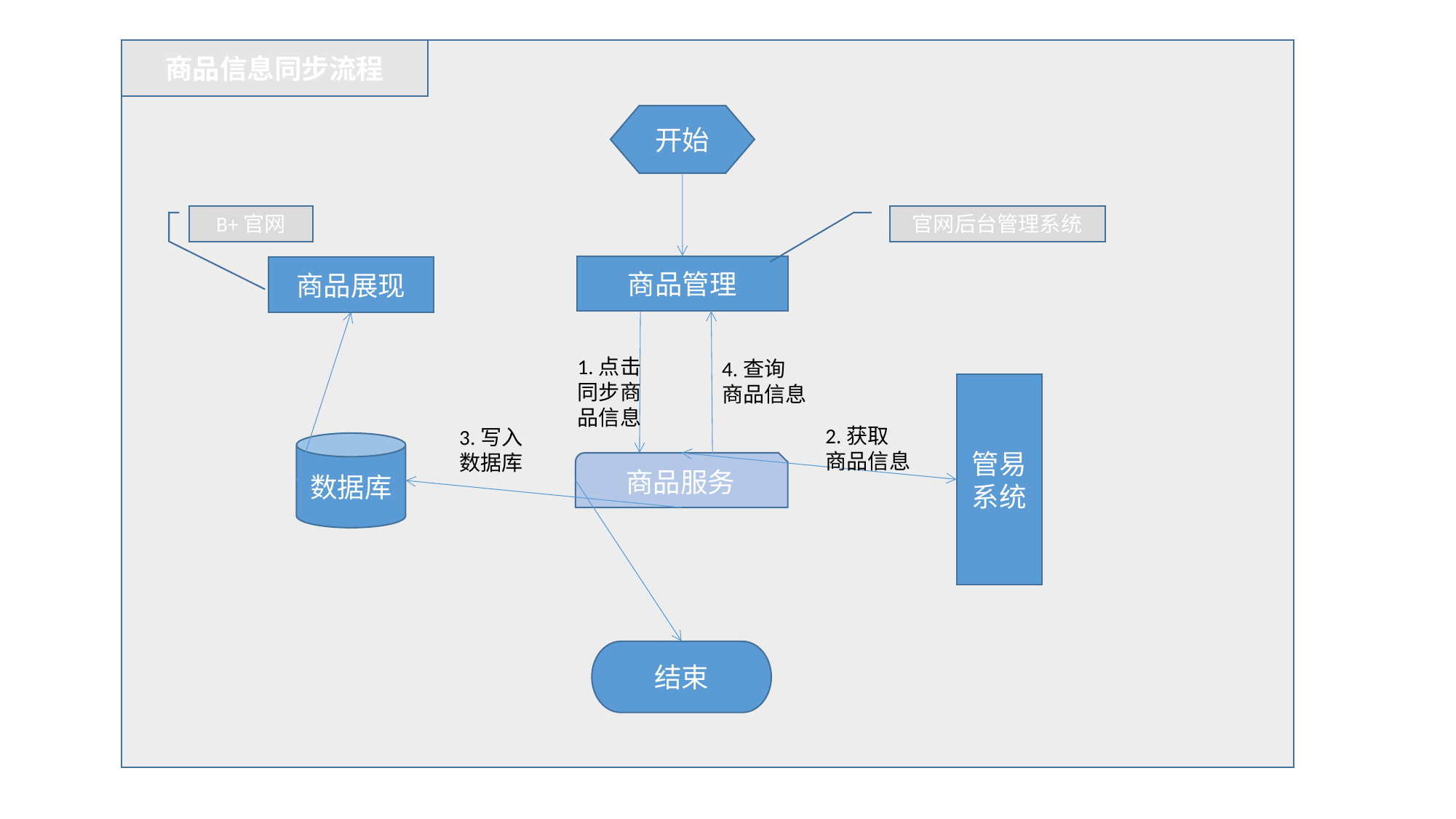

商品信息同步流程
开始
官网后台管理系统
B+官网
商品管理
商品展现
1.点击
同步商品信息
4.查询
商品信息
管易系统
2.获取
商品信息
3.写入
数据库
数据库
商品服务
结束